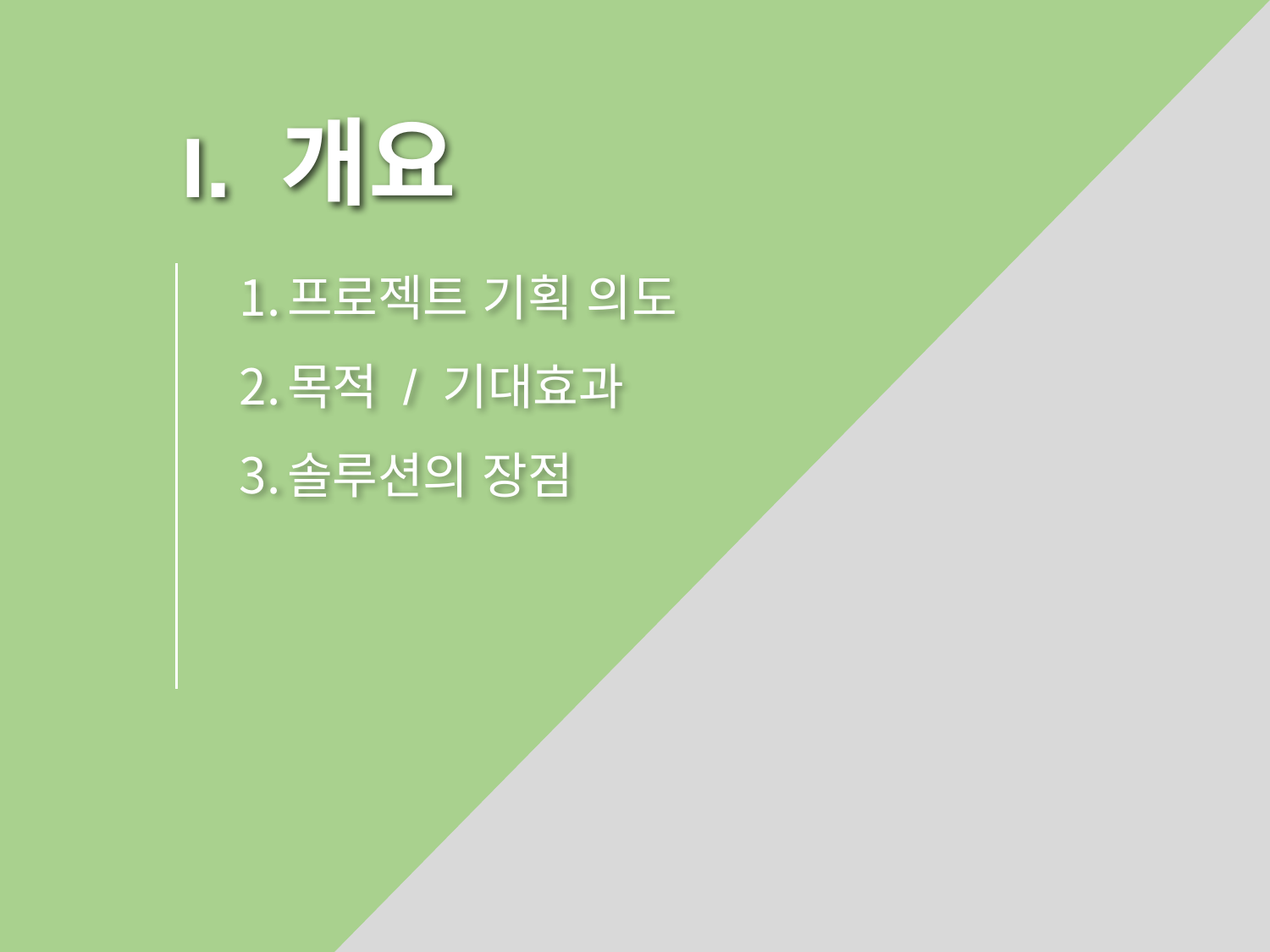

I. 개요
프로젝트 기획 의도
목적 / 기대효과
솔루션의 장점